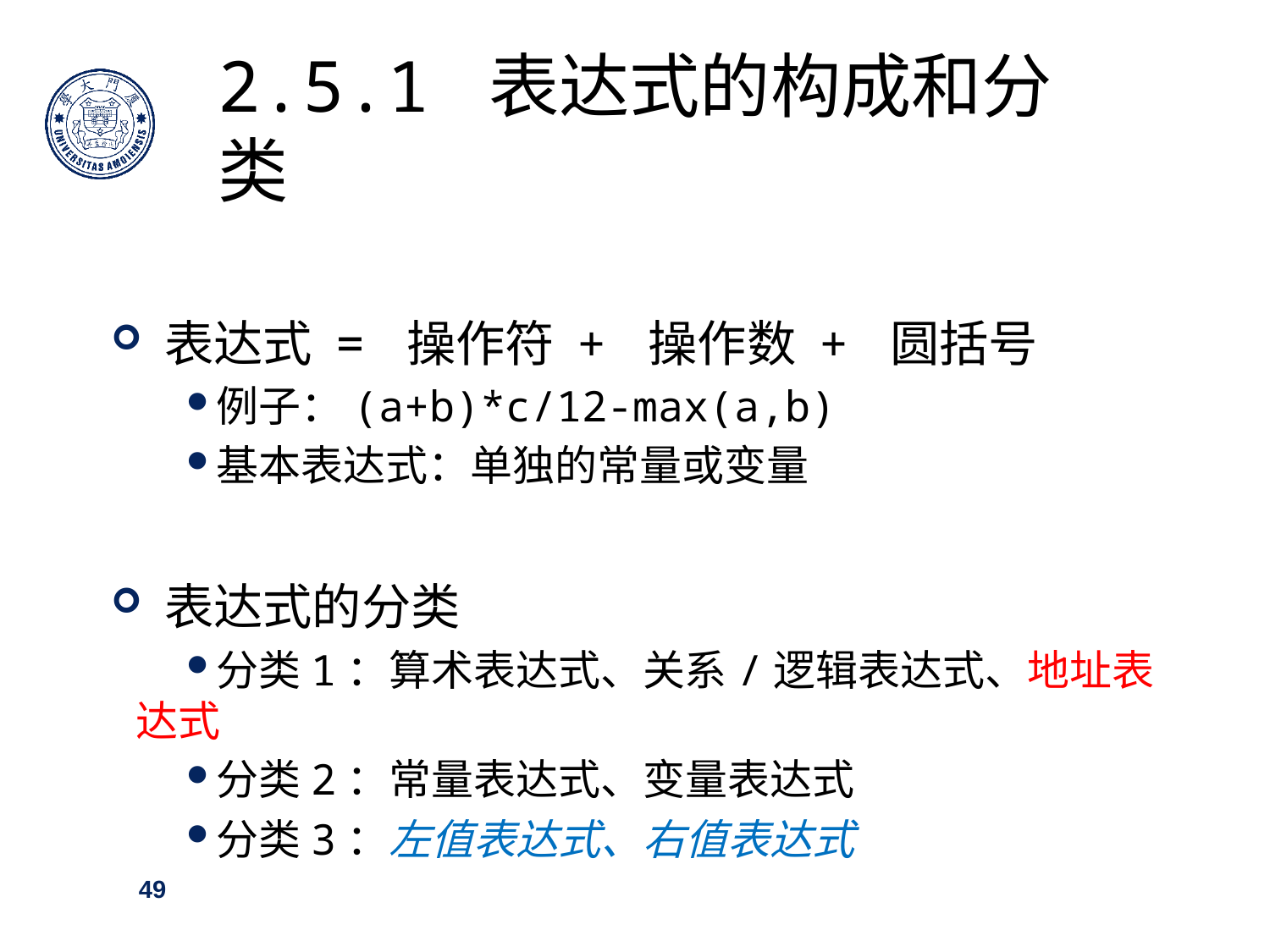

2.5.1 表达式的构成和分类
 表达式 = 操作符 + 操作数 + 圆括号
例子：(a+b)*c/12-max(a,b)
基本表达式：单独的常量或变量

 表达式的分类
分类1：算术表达式、关系/逻辑表达式、地址表达式
分类2：常量表达式、变量表达式
分类3：左值表达式、右值表达式
49